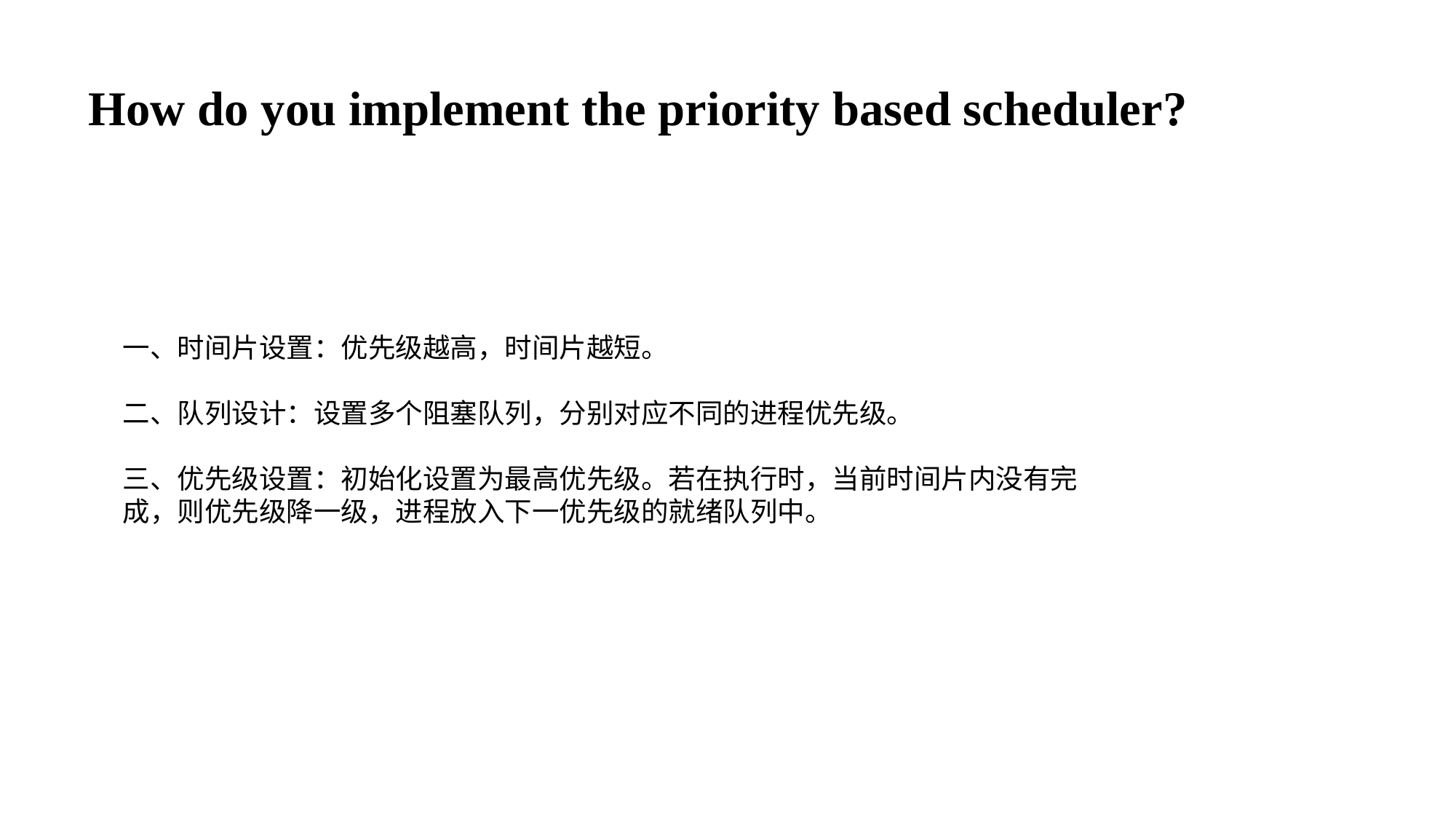

# How do you implement the priority based scheduler?
一、时间片设置：优先级越高，时间片越短。

二、队列设计：设置多个阻塞队列，分别对应不同的进程优先级。

三、优先级设置：初始化设置为最高优先级。若在执行时，当前时间片内没有完成，则优先级降一级，进程放入下一优先级的就绪队列中。